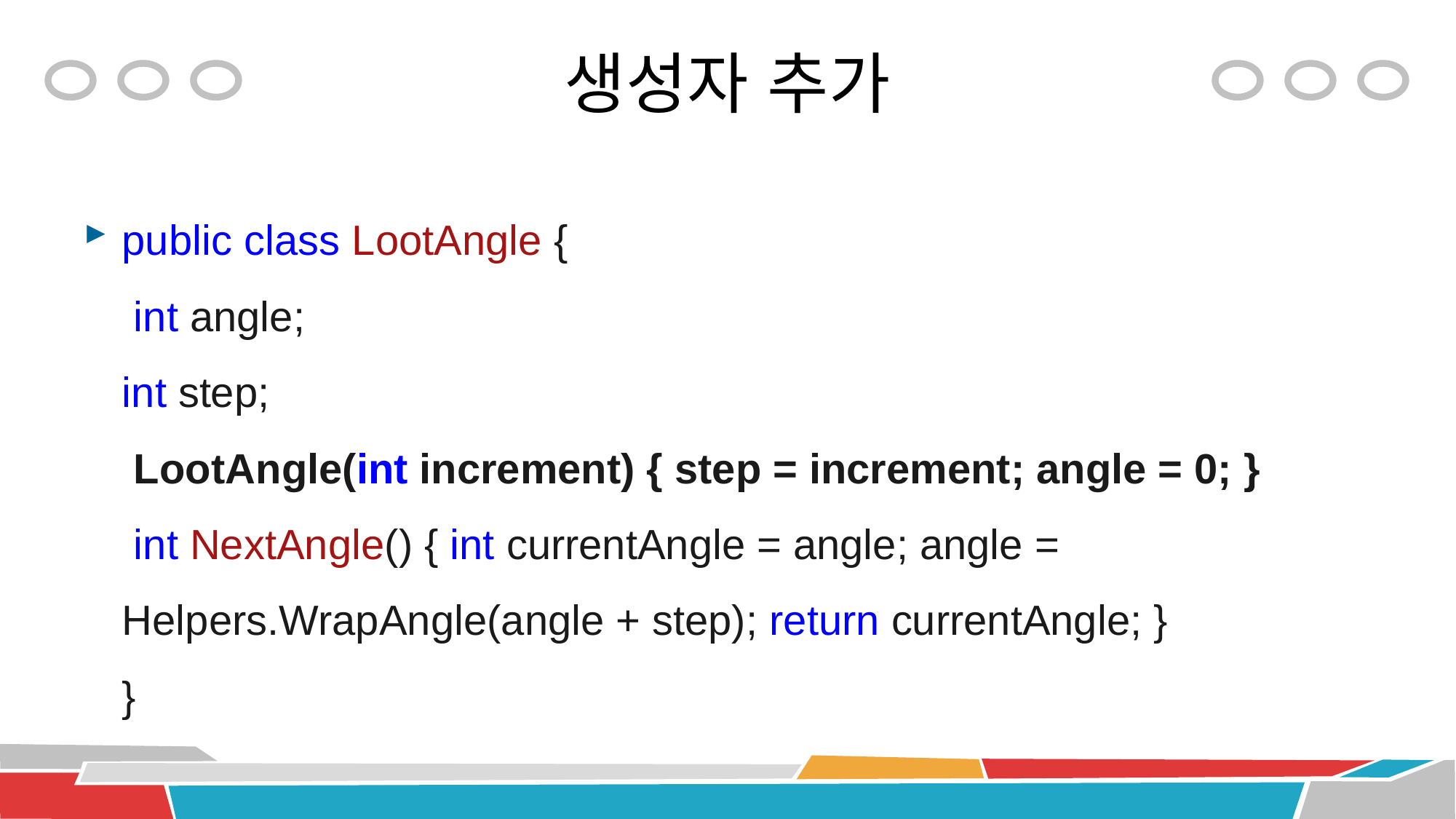

# 생성자 추가
public class LootAngle {
 int angle;
int step;
 LootAngle(int increment) { step = increment; angle = 0; }
 int NextAngle() { int currentAngle = angle; angle = Helpers.WrapAngle(angle + step); return currentAngle; }
}